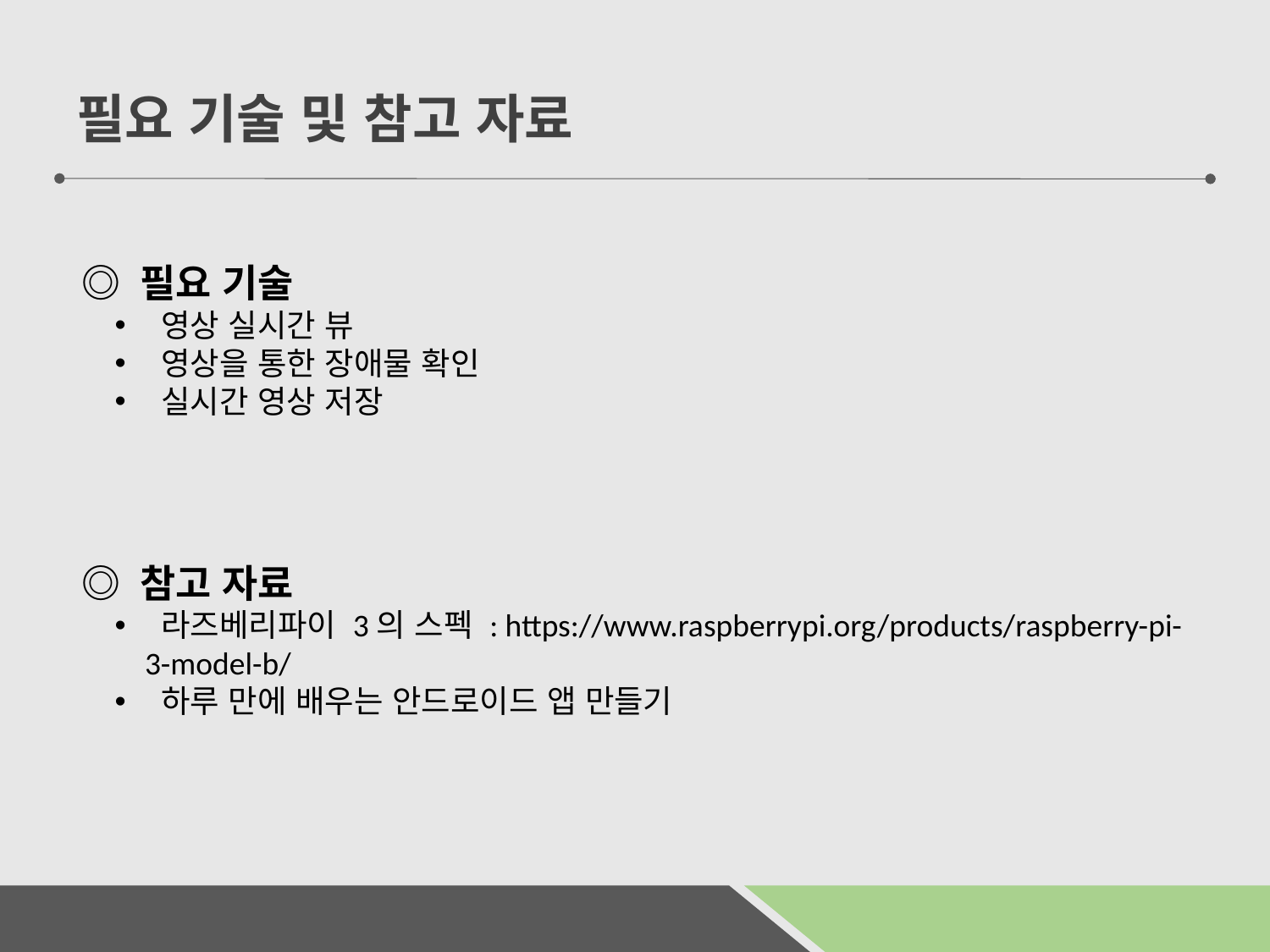

필요 기술 및 참고 자료
◎ 필요 기술
 영상 실시간 뷰
 영상을 통한 장애물 확인
 실시간 영상 저장

◎ 참고 자료
 라즈베리파이 3의 스펙 : https://www.raspberrypi.org/products/raspberry-pi-3-model-b/
 하루 만에 배우는 안드로이드 앱 만들기